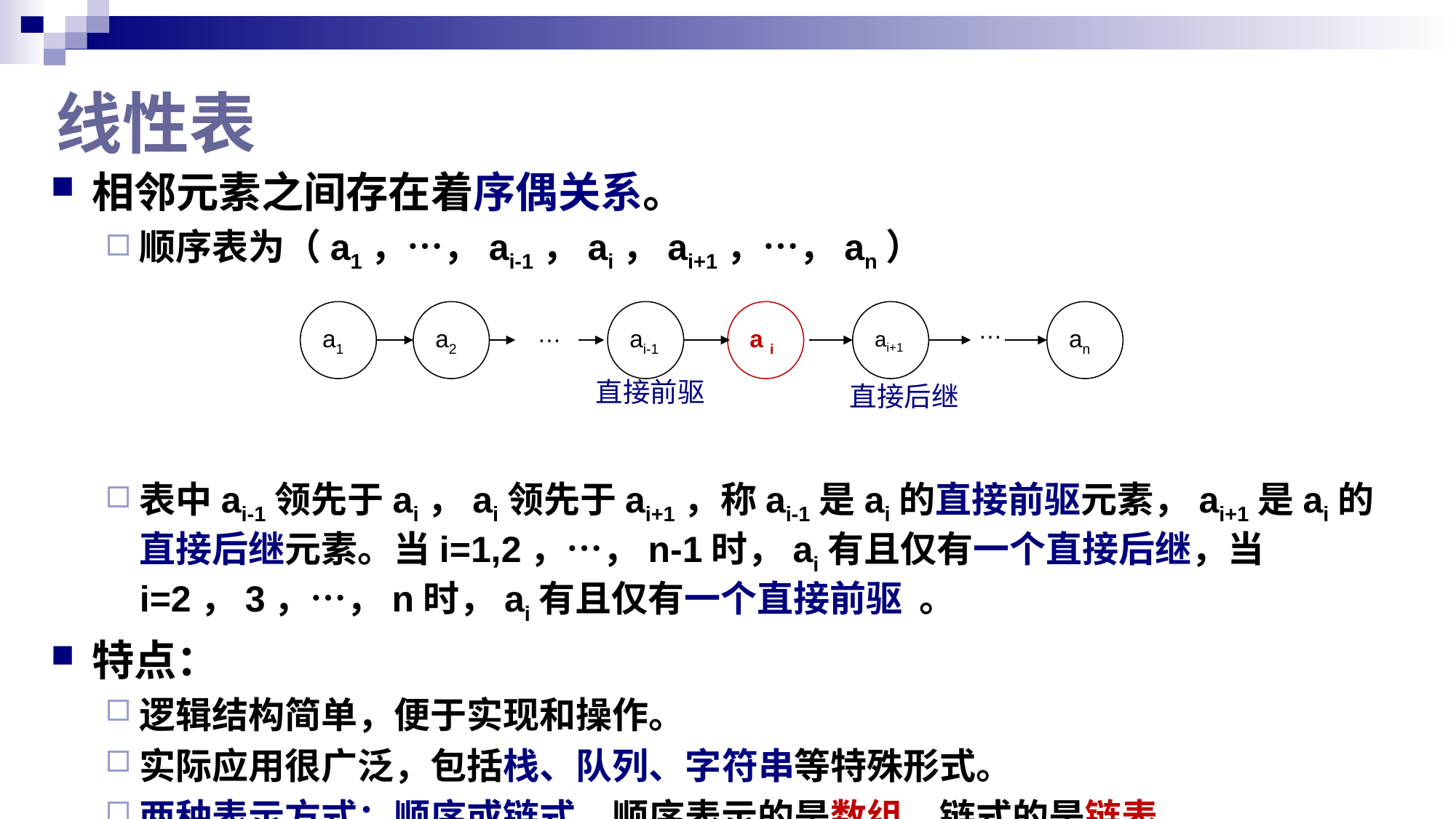

# 线性表
相邻元素之间存在着序偶关系。
顺序表为（a1，…，ai-1，ai，ai+1，…，an）

表中ai-1领先于ai，ai领先于ai+1，称ai-1是ai的直接前驱元素，ai+1是ai的直接后继元素。当i=1,2，…，n-1时，ai有且仅有一个直接后继，当i=2，3，…，n时，ai有且仅有一个直接前驱  。
特点：
逻辑结构简单，便于实现和操作。
实际应用很广泛，包括栈、队列、字符串等特殊形式。
两种表示方式：顺序或链式，顺序表示的是数组，链式的是链表。
…
a1
a2
…
ai-1
a i
ai+1
an
直接前驱
直接后继